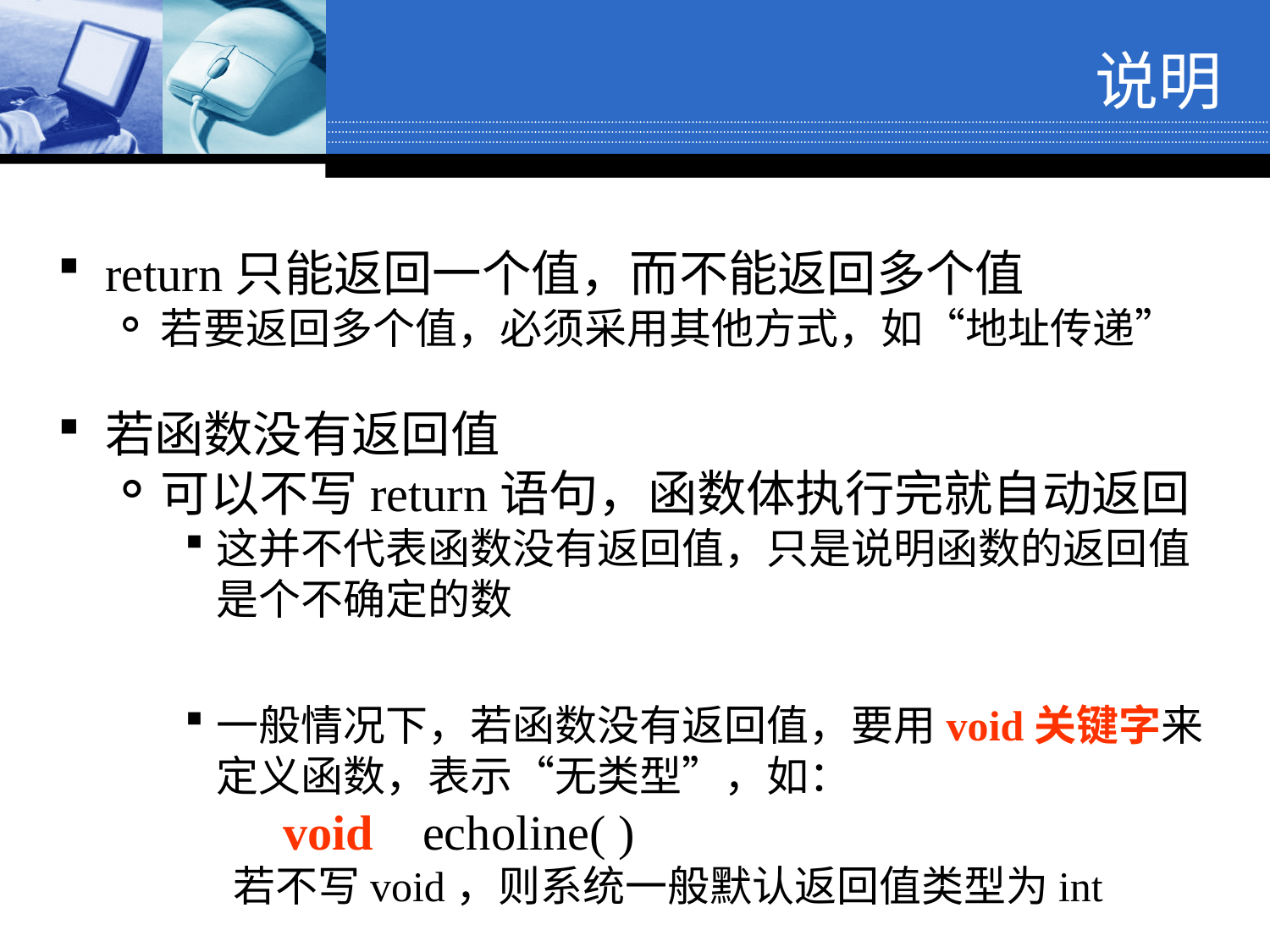

说明
return只能返回一个值，而不能返回多个值
若要返回多个值，必须采用其他方式，如“地址传递”

若函数没有返回值
可以不写return语句，函数体执行完就自动返回
这并不代表函数没有返回值，只是说明函数的返回值是个不确定的数

一般情况下，若函数没有返回值，要用void关键字来定义函数，表示“无类型”，如：
        void    echoline( )
    若不写void，则系统一般默认返回值类型为int